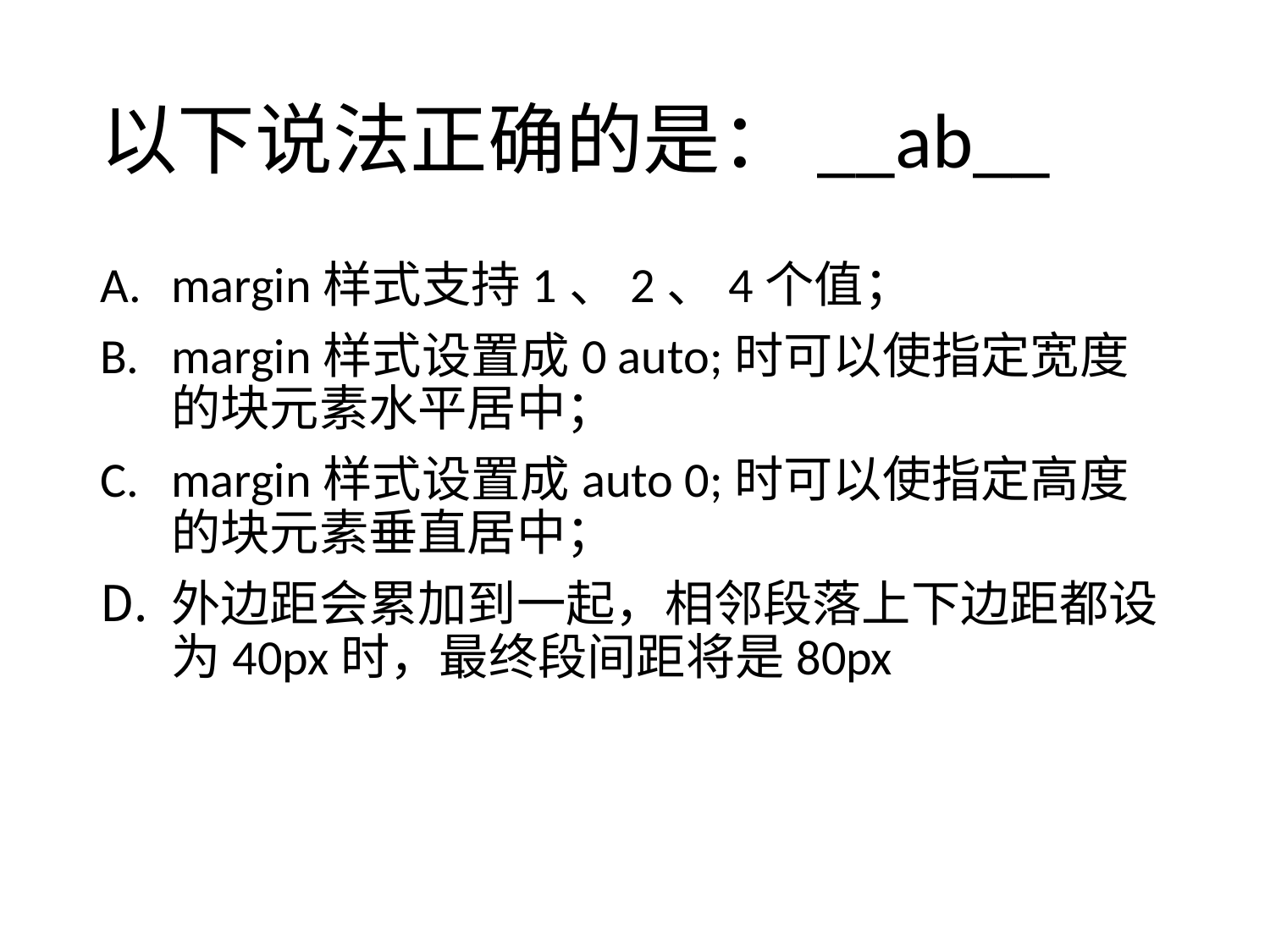

# 以下说法正确的是：__ab__
margin样式支持1、2、4个值；
margin样式设置成0 auto;时可以使指定宽度的块元素水平居中；
margin样式设置成auto 0;时可以使指定高度的块元素垂直居中；
外边距会累加到一起，相邻段落上下边距都设为40px时，最终段间距将是80px